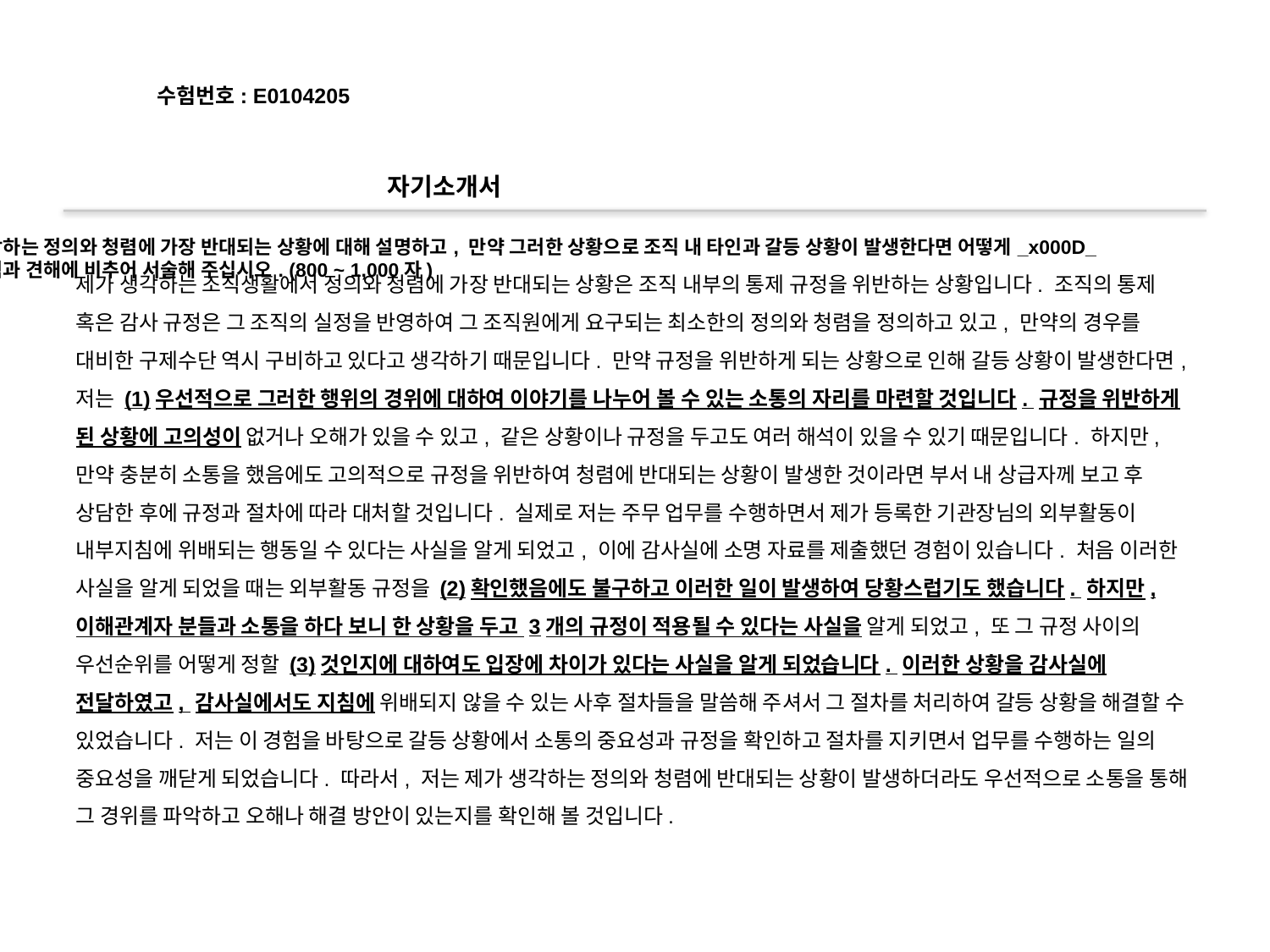

수험번호: E0104205
#

자기소개서

조직 생활에서 본인이 생각하는 정의와 청렴에 가장 반대되는 상황에 대해 설명하고, 만약 그러한 상황으로 조직 내 타인과 갈등 상황이 발생한다면 어떻게_x000D_
대처할 것인지 본인의 경험과 견해에 비추어 서술해 주십시오. (800 ~ 1,000자)

제가 생각하는 조직생활에서 정의와 청렴에 가장 반대되는 상황은 조직 내부의 통제 규정을 위반하는 상황입니다. 조직의 통제 혹은 감사 규정은 그 조직의 실정을 반영하여 그 조직원에게 요구되는 최소한의 정의와 청렴을 정의하고 있고, 만약의 경우를 대비한 구제수단 역시 구비하고 있다고 생각하기 때문입니다. 만약 규정을 위반하게 되는 상황으로 인해 갈등 상황이 발생한다면, 저는 (1)우선적으로 그러한 행위의 경위에 대하여 이야기를 나누어 볼 수 있는 소통의 자리를 마련할 것입니다. 규정을 위반하게 된 상황에 고의성이 없거나 오해가 있을 수 있고, 같은 상황이나 규정을 두고도 여러 해석이 있을 수 있기 때문입니다. 하지만, 만약 충분히 소통을 했음에도 고의적으로 규정을 위반하여 청렴에 반대되는 상황이 발생한 것이라면 부서 내 상급자께 보고 후 상담한 후에 규정과 절차에 따라 대처할 것입니다. 실제로 저는 주무 업무를 수행하면서 제가 등록한 기관장님의 외부활동이 내부지침에 위배되는 행동일 수 있다는 사실을 알게 되었고, 이에 감사실에 소명 자료를 제출했던 경험이 있습니다. 처음 이러한 사실을 알게 되었을 때는 외부활동 규정을 (2)확인했음에도 불구하고 이러한 일이 발생하여 당황스럽기도 했습니다. 하지만, 이해관계자 분들과 소통을 하다 보니 한 상황을 두고 3개의 규정이 적용될 수 있다는 사실을 알게 되었고, 또 그 규정 사이의 우선순위를 어떻게 정할 (3)것인지에 대하여도 입장에 차이가 있다는 사실을 알게 되었습니다. 이러한 상황을 감사실에 전달하였고, 감사실에서도 지침에 위배되지 않을 수 있는 사후 절차들을 말씀해 주셔서 그 절차를 처리하여 갈등 상황을 해결할 수 있었습니다. 저는 이 경험을 바탕으로 갈등 상황에서 소통의 중요성과 규정을 확인하고 절차를 지키면서 업무를 수행하는 일의 중요성을 깨닫게 되었습니다. 따라서, 저는 제가 생각하는 정의와 청렴에 반대되는 상황이 발생하더라도 우선적으로 소통을 통해 그 경위를 파악하고 오해나 해결 방안이 있는지를 확인해 볼 것입니다.

자기소개서 기반 면접 질문 제안

(1) 규정을 위반한 상황에서 소통의 중요성을 강조하게 된 계기는 무엇인가요?
(2) 외부활동 지침과 관련하여 이해관계자와 소통하면서 알게 된 점은 무엇인가요?
(3) 갈등 상황 해결을 위한 사전 절차와 사후 절차의 중요성을 어떻게 비교하시겠습니까?